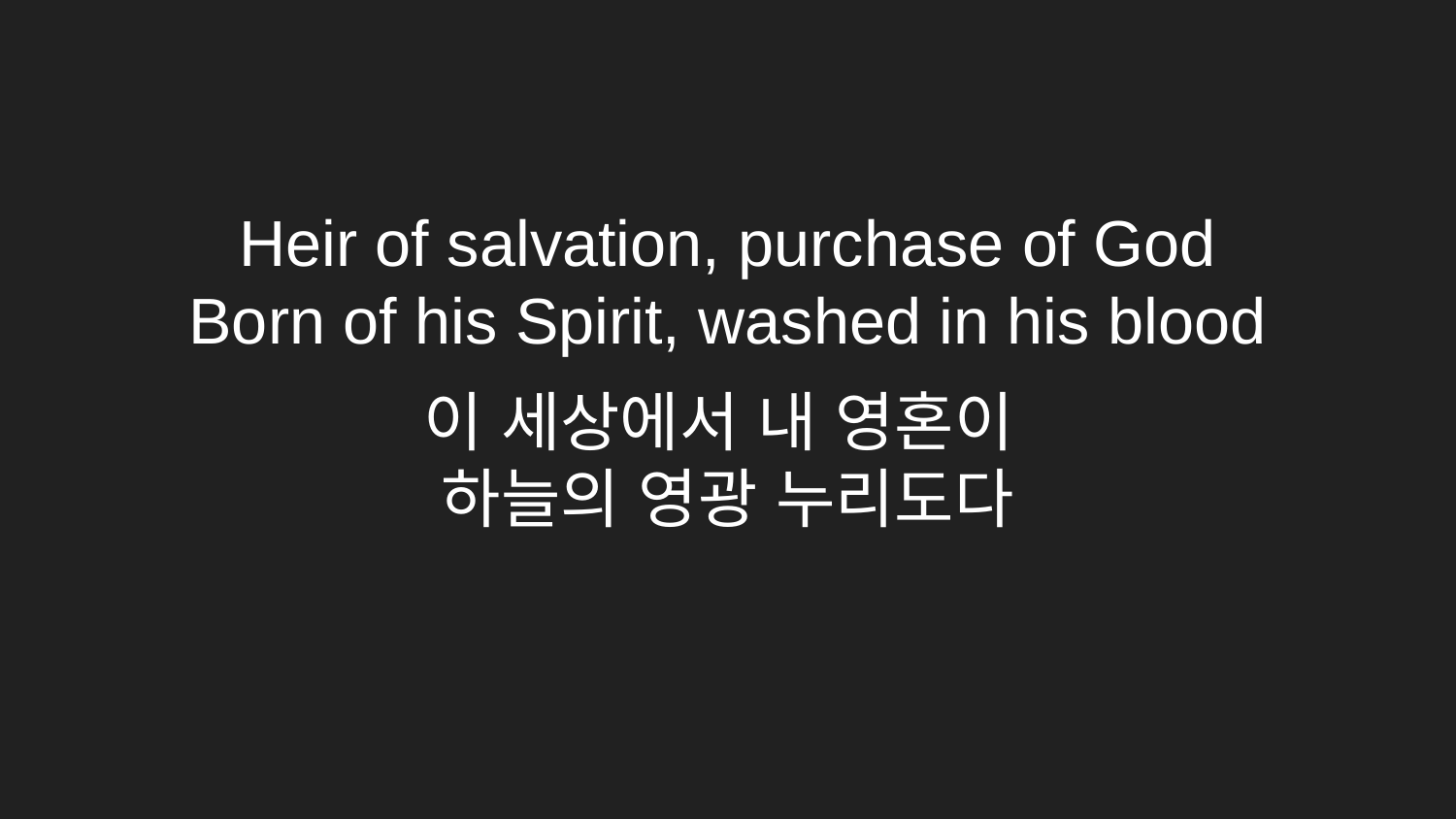

# Heir of salvation, purchase of God Born of his Spirit, washed in his blood
이 세상에서 내 영혼이
하늘의 영광 누리도다